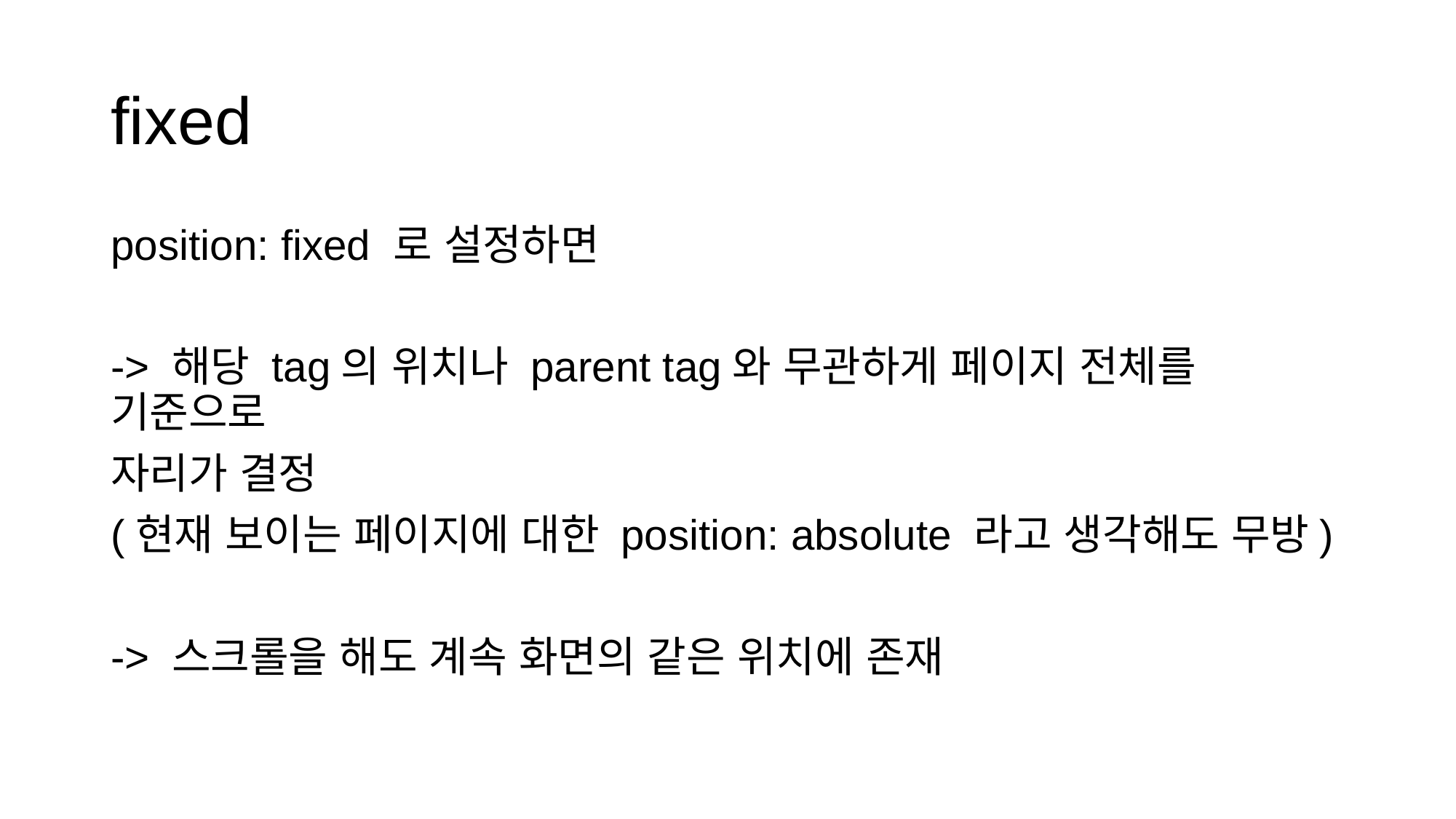

# fixed
position: fixed 로 설정하면

-> 해당 tag의 위치나 parent tag와 무관하게 페이지 전체를 기준으로
자리가 결정
(현재 보이는 페이지에 대한 position: absolute 라고 생각해도 무방)

-> 스크롤을 해도 계속 화면의 같은 위치에 존재